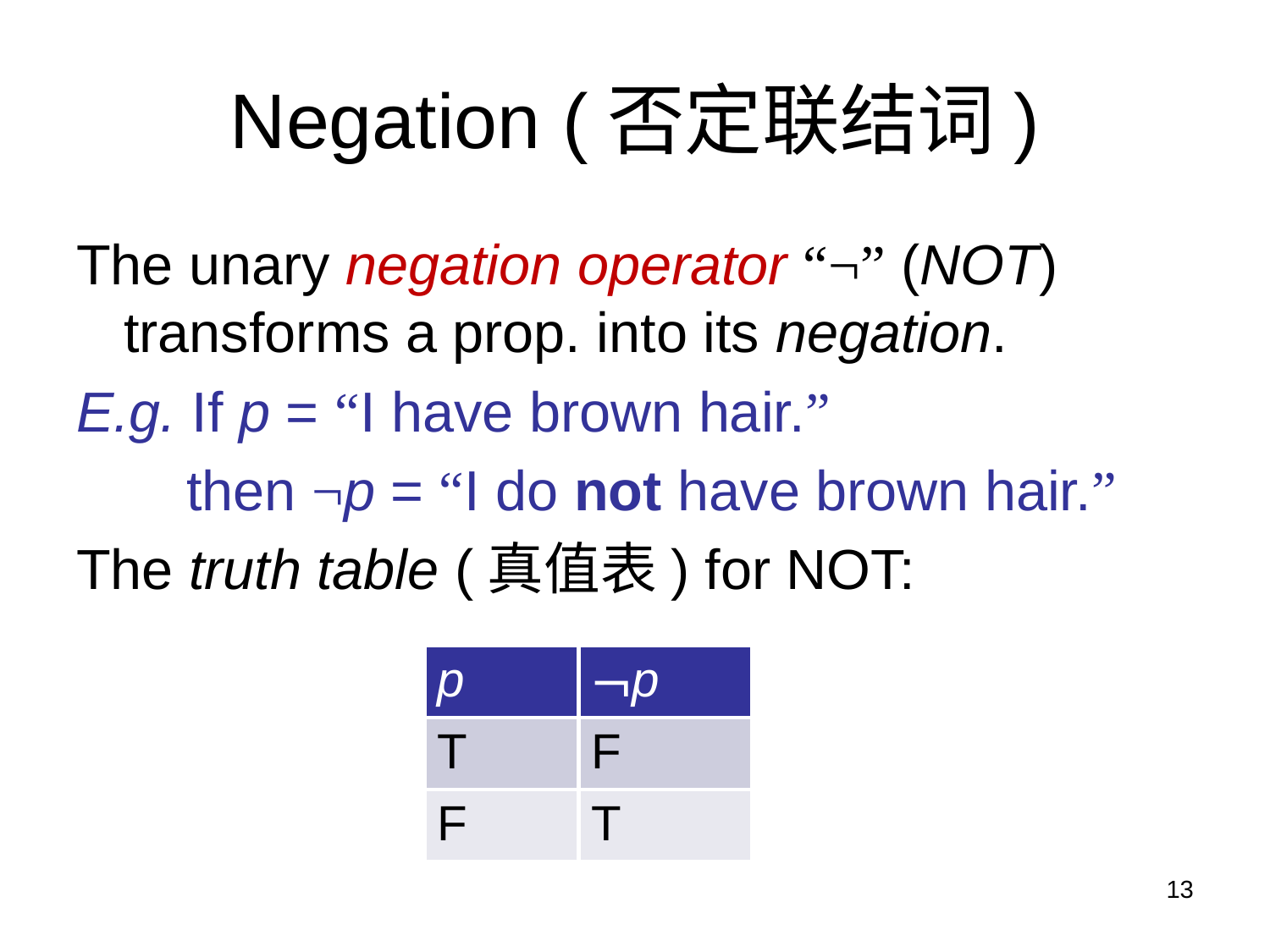

Topic #1.0 – Propositional Logic: Operators
# Negation (否定联结词)
The unary negation operator “¬” (NOT) transforms a prop. into its negation.
E.g. If p = “I have brown hair.”
	    then ¬p = “I do not have brown hair.”
The truth table (真值表) for NOT:
| p | ¬p |
| --- | --- |
| T | F |
| F | T |
13